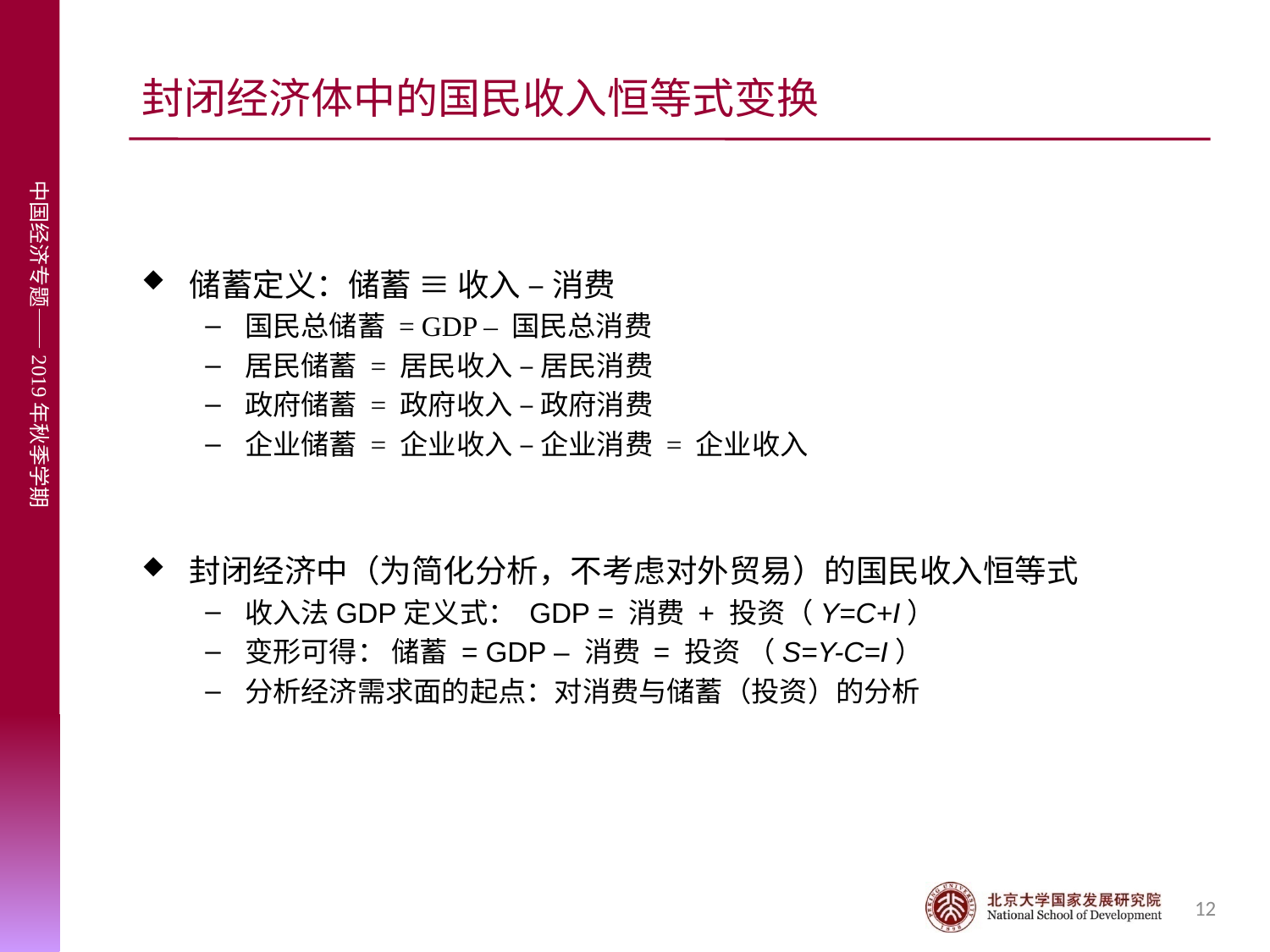

# 封闭经济体中的国民收入恒等式变换

储蓄定义：储蓄 ≡ 收入 – 消费
国民总储蓄 = GDP – 国民总消费
居民储蓄 = 居民收入 – 居民消费
政府储蓄 = 政府收入 – 政府消费
企业储蓄 = 企业收入 – 企业消费 = 企业收入

封闭经济中（为简化分析，不考虑对外贸易）的国民收入恒等式
收入法GDP定义式： GDP = 消费 + 投资（Y=C+I）
变形可得： 储蓄 = GDP – 消费 = 投资 （S=Y-C=I）
分析经济需求面的起点：对消费与储蓄（投资）的分析
12